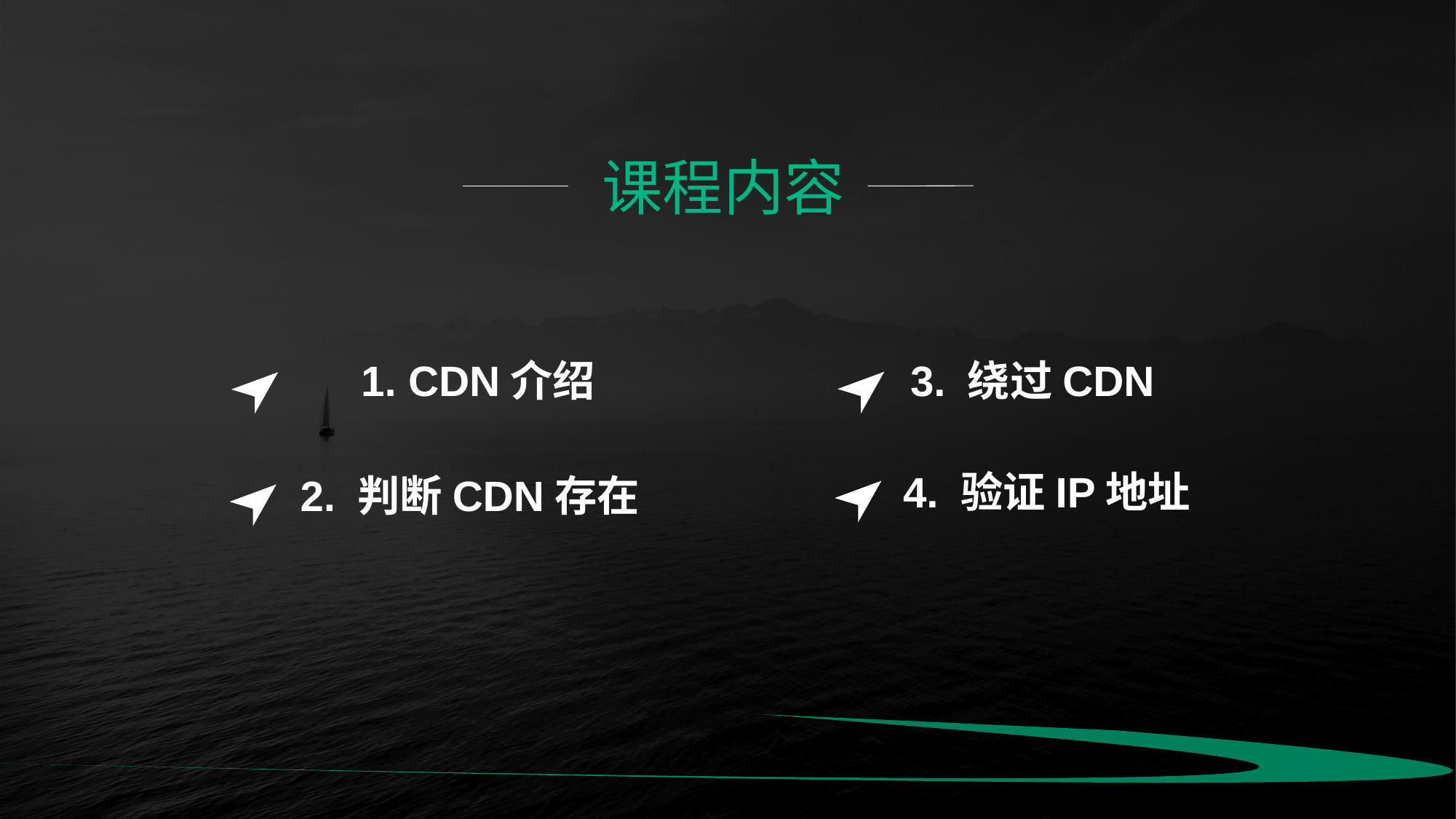

课程内容
3. 绕过CDN

4. 验证IP地址

1. CDN介绍

2. 判断CDN存在